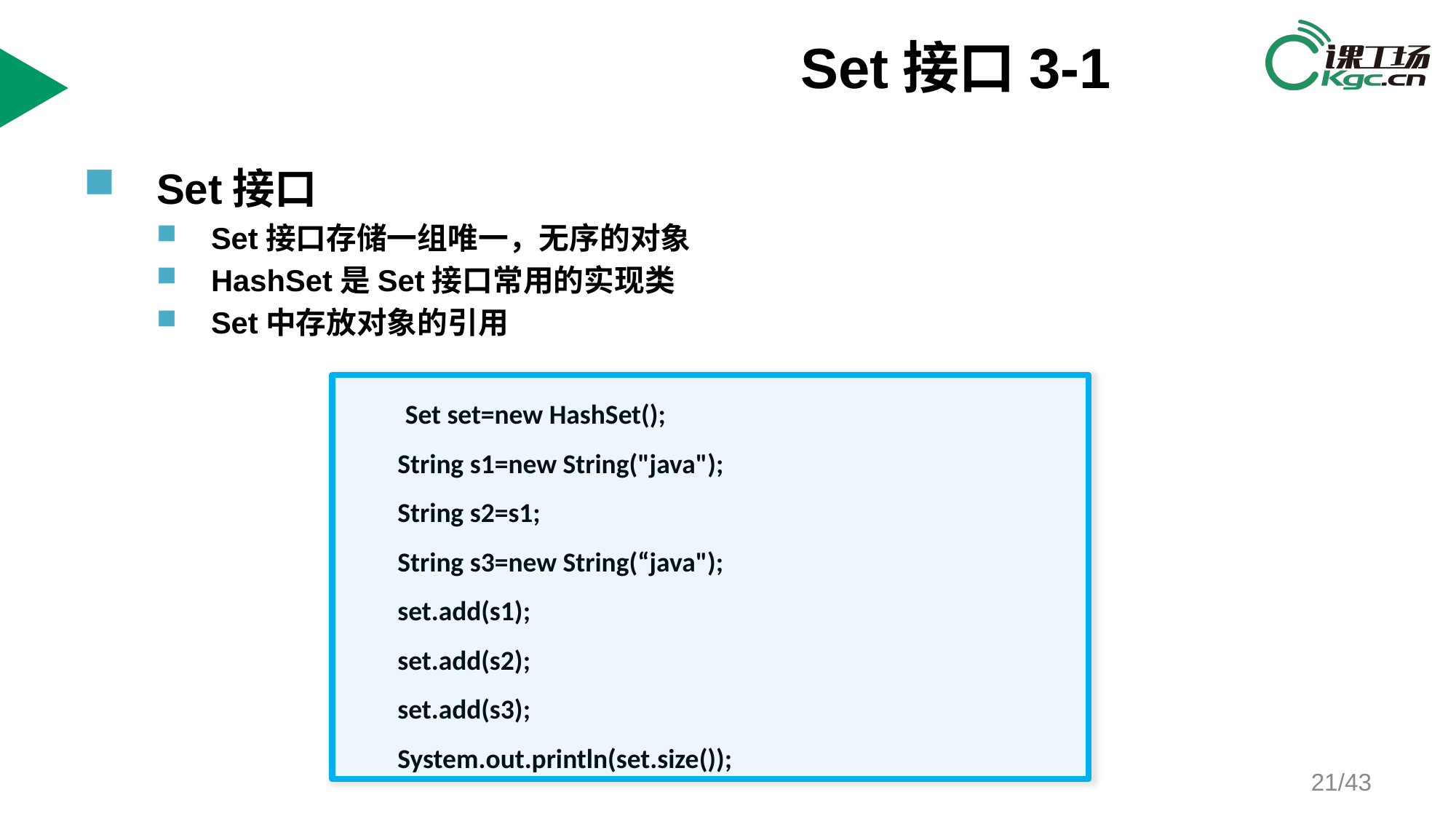

# Set接口3-1
Set接口
Set接口存储一组唯一，无序的对象
HashSet是Set接口常用的实现类
Set中存放对象的引用

 Set set=new HashSet();
String s1=new String("java");
String s2=s1;
String s3=new String(“java");
set.add(s1);
set.add(s2);
set.add(s3);
System.out.println(set.size());
21/43